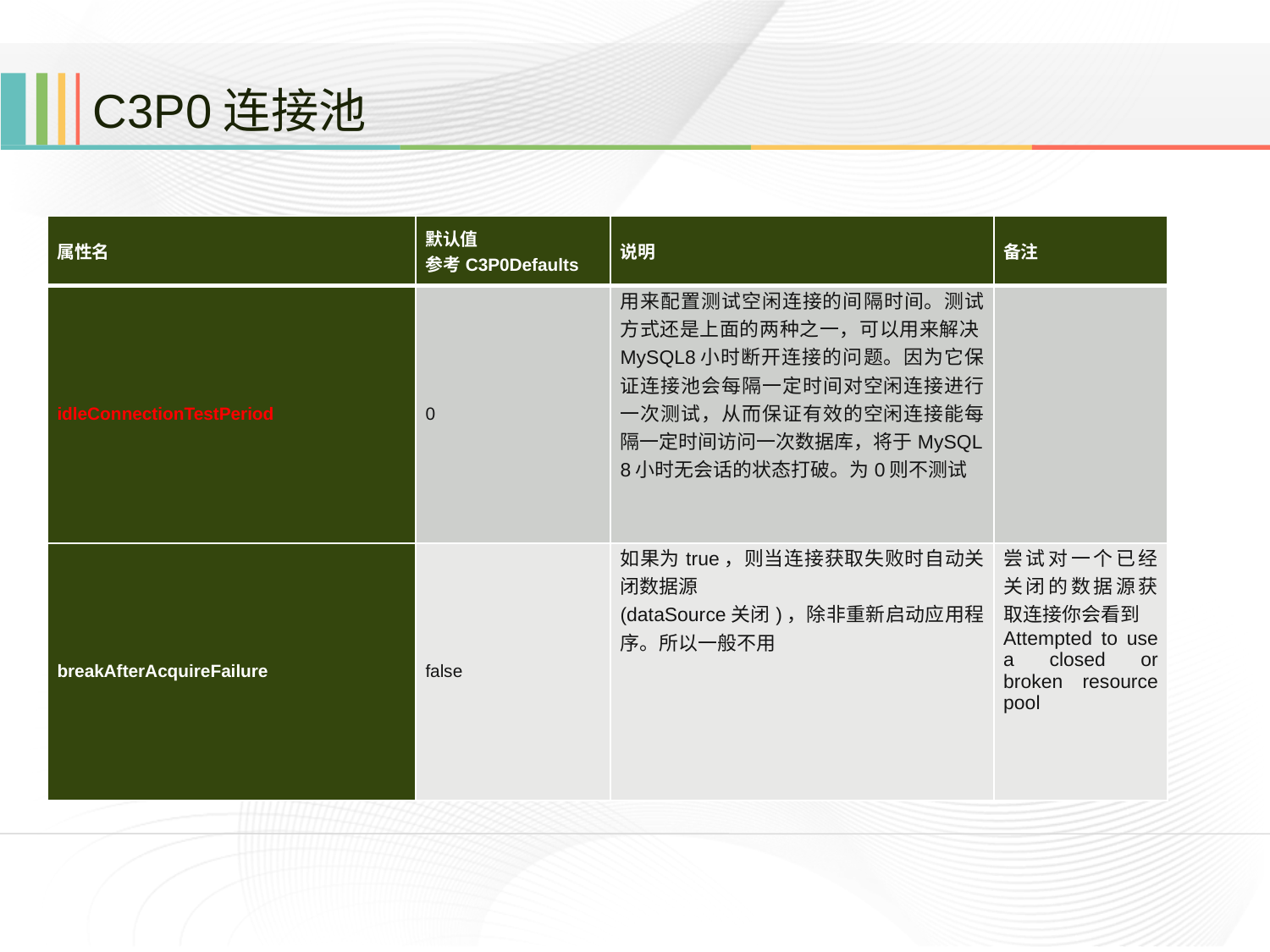

C3P0连接池

| 属性名 | 默认值 参考C3P0Defaults | 说明 | 备注 |
| --- | --- | --- | --- |
| idleConnectionTestPeriod | 0 | 用来配置测试空闲连接的间隔时间。测试方式还是上面的两种之一，可以用来解决MySQL8小时断开连接的问题。因为它保证连接池会每隔一定时间对空闲连接进行一次测试，从而保证有效的空闲连接能每隔一定时间访问一次数据库，将于MySQL 8小时无会话的状态打破。为0则不测试 |  |
| breakAfterAcquireFailure | false | 如果为true，则当连接获取失败时自动关闭数据源 (dataSource关闭)，除非重新启动应用程序。所以一般不用 | 尝试对一个已经关闭的数据源获取连接你会看到 Attempted to use a closed or broken resource pool |